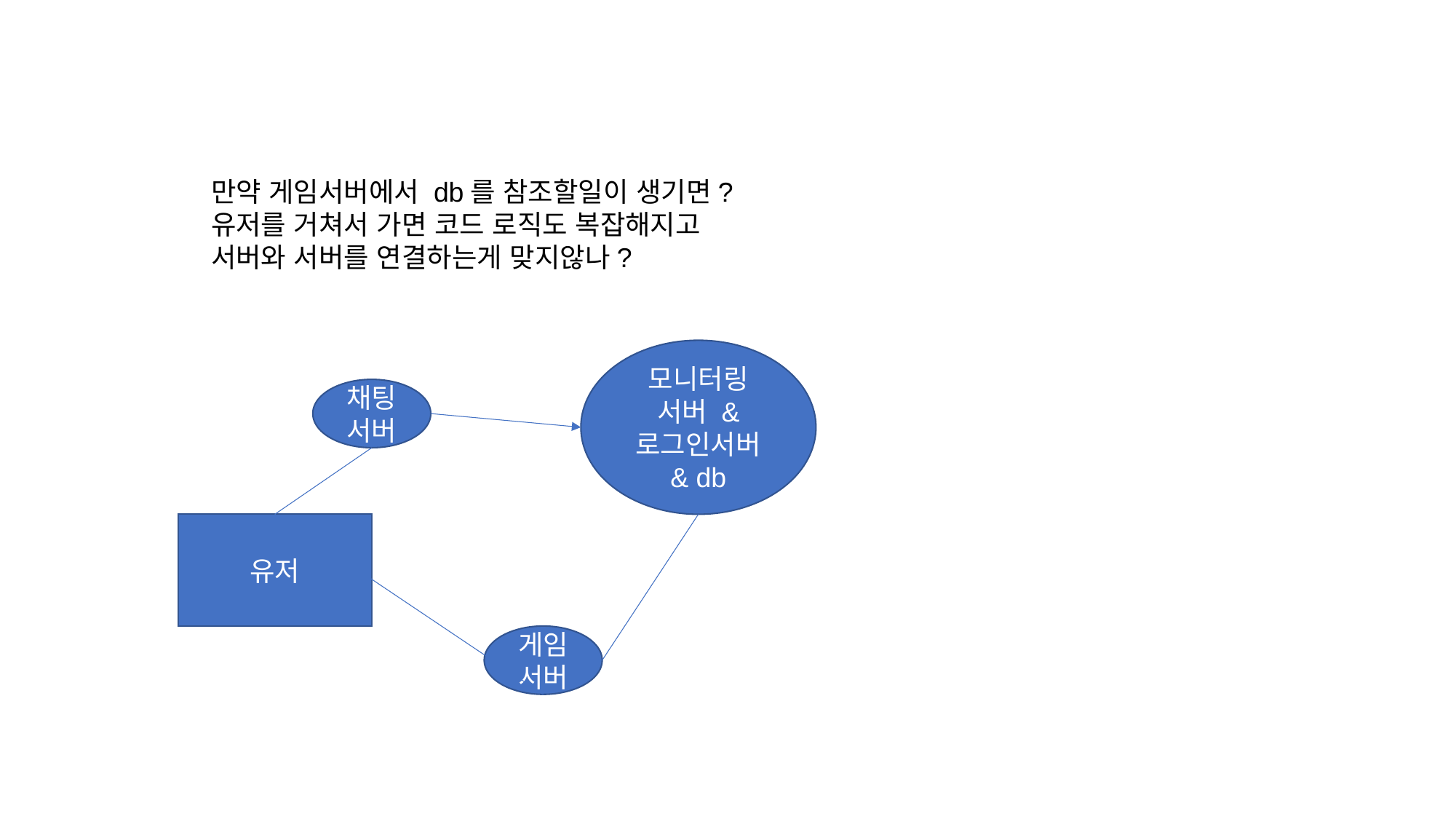

만약 게임서버에서 db를 참조할일이 생기면?
유저를 거쳐서 가면 코드 로직도 복잡해지고
서버와 서버를 연결하는게 맞지않나?

모니터링 서버 & 로그인서버 & db
채팅서버
유저
게임 서버